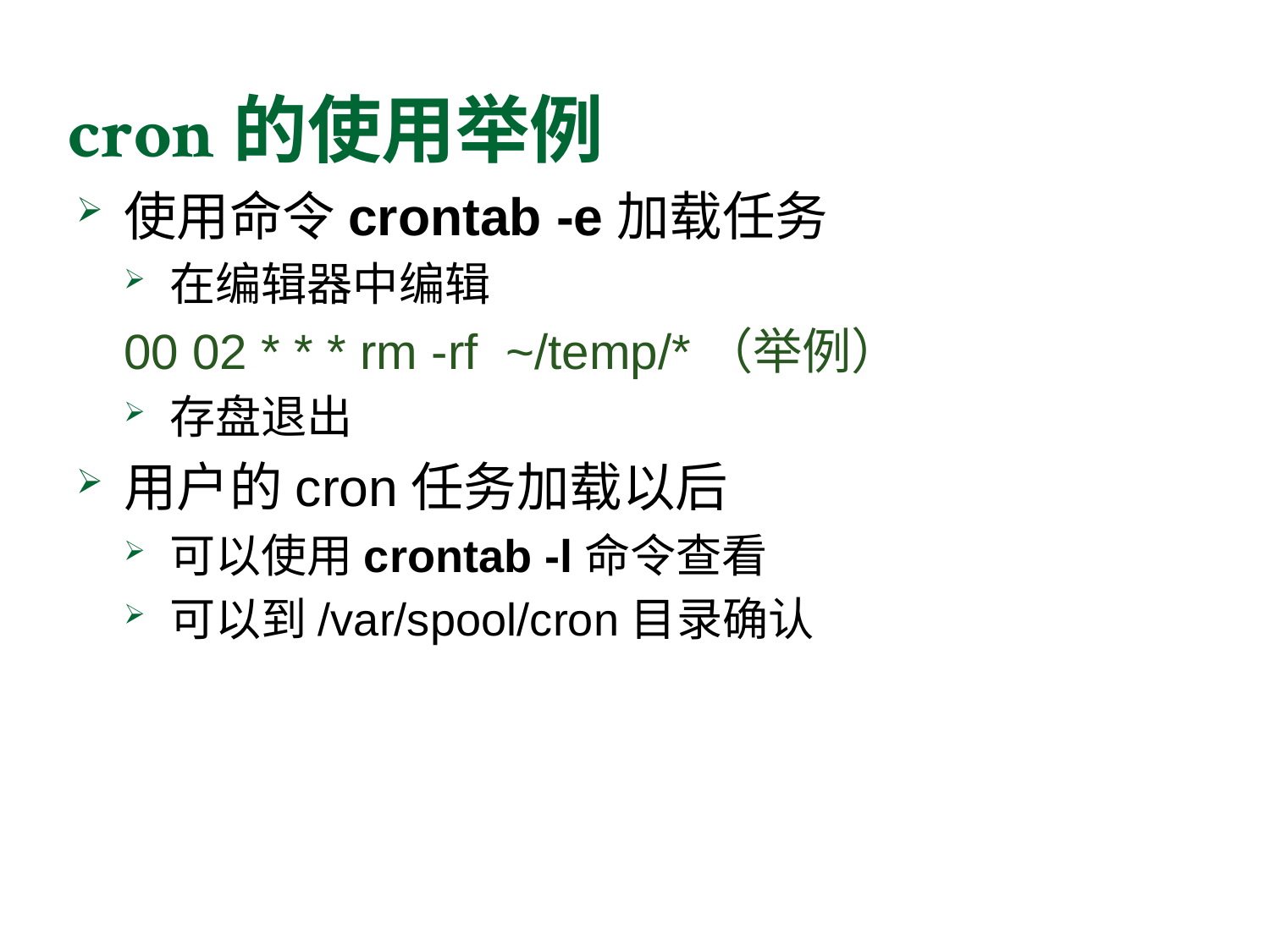

# cron的使用举例
使用命令crontab -e加载任务
在编辑器中编辑
00 02 * * * rm -rf  ~/temp/*（举例）
存盘退出
用户的cron任务加载以后
可以使用crontab -l命令查看
可以到/var/spool/cron目录确认
17